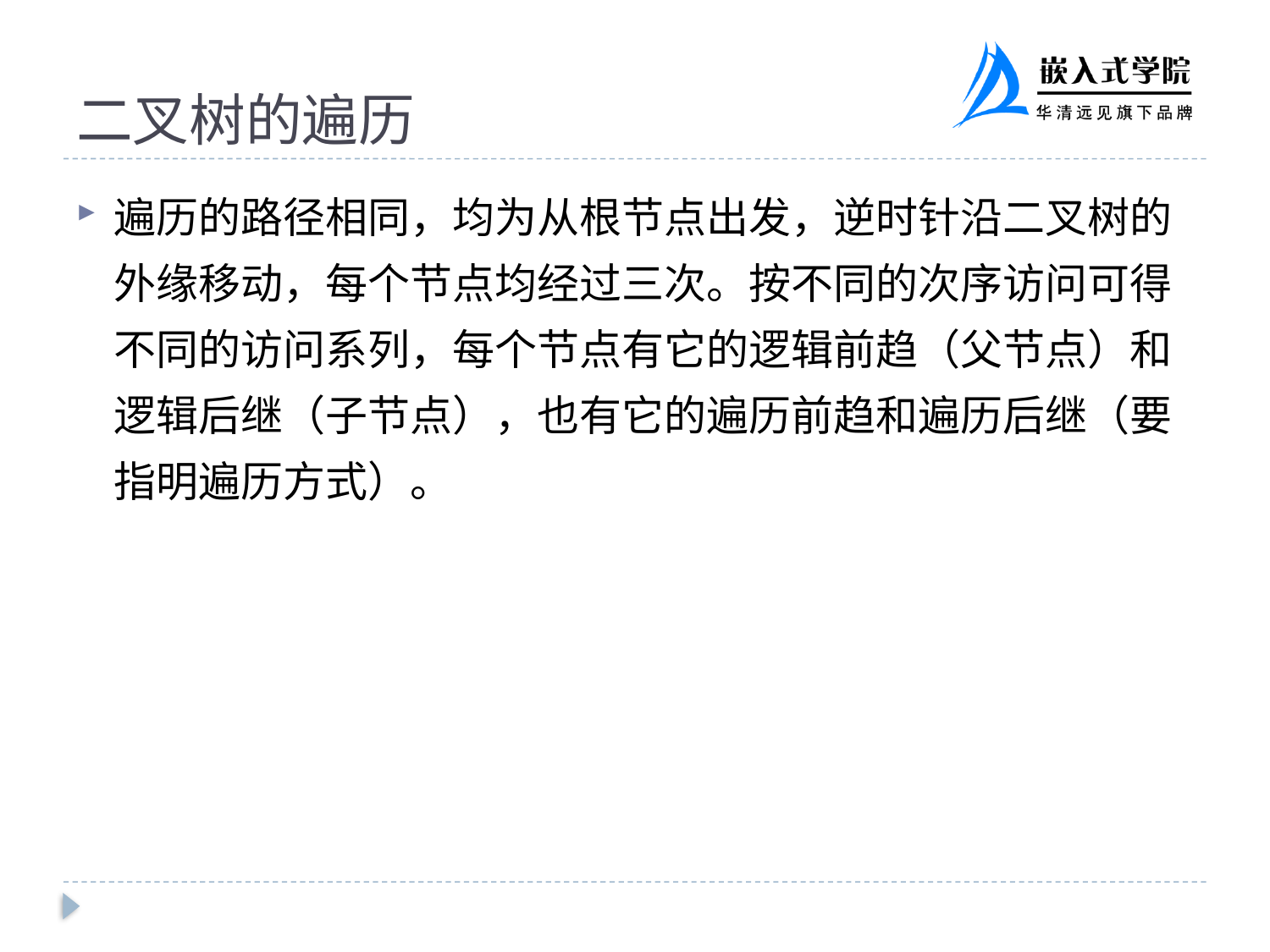

# 二叉树的遍历
遍历的路径相同，均为从根节点出发，逆时针沿二叉树的外缘移动，每个节点均经过三次。按不同的次序访问可得不同的访问系列，每个节点有它的逻辑前趋（父节点）和逻辑后继（子节点），也有它的遍历前趋和遍历后继（要指明遍历方式）。
142